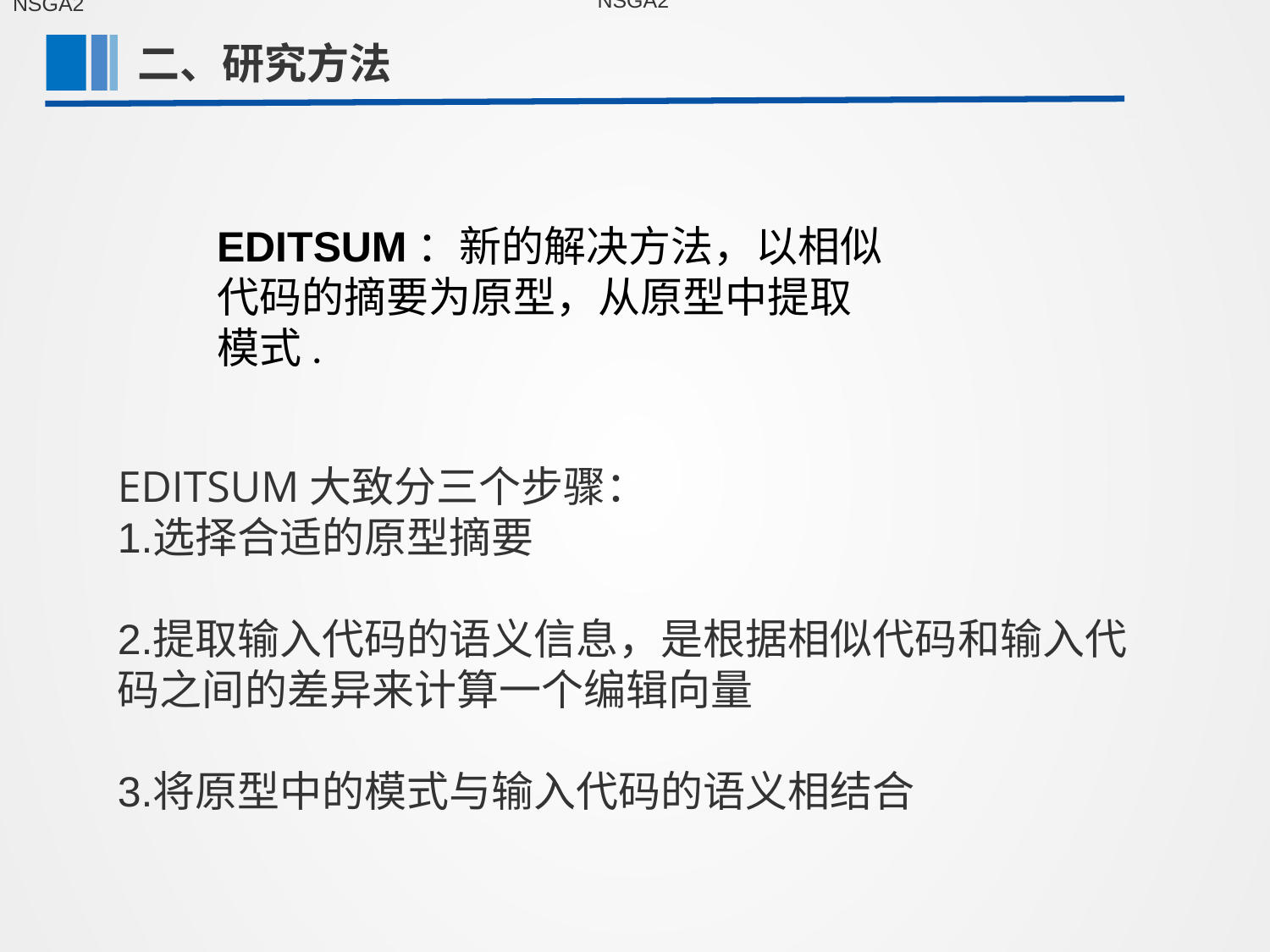

NSGA2
NSGA2
二、研究方法

第一部分
EDITSUM：新的解决方法，以相似代码的摘要为原型，从原型中提取模式.
EDITSUM大致分三个步骤：
选择合适的原型摘要

提取输入代码的语义信息，是根据相似代码和输入代码之间的差异来计算一个编辑向量

将原型中的模式与输入代码的语义相结合